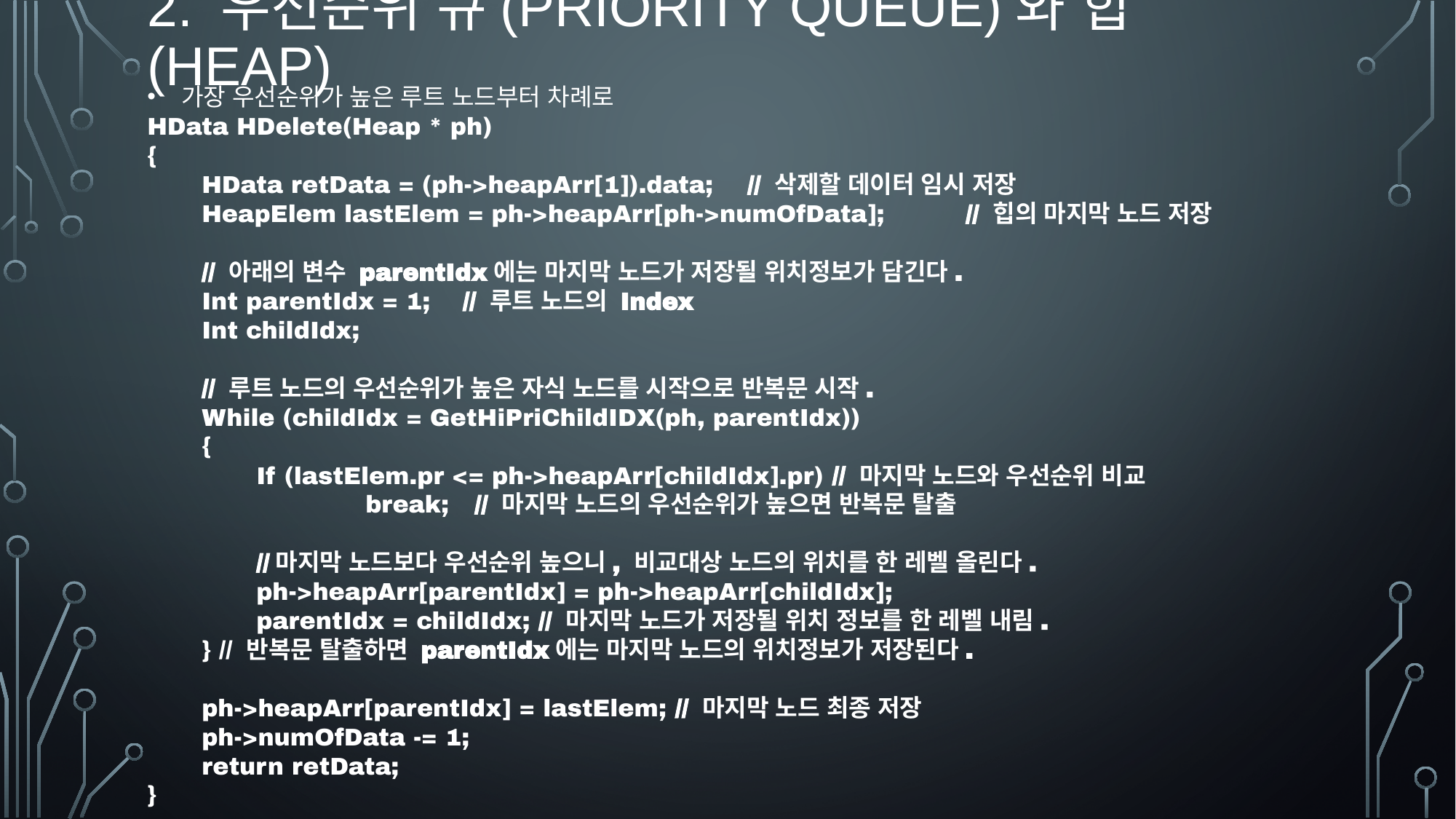

# 2. 우선순위 큐(priority queue)와 힙(heap)
가장 우선순위가 높은 루트 노드부터 차례로
HData HDelete(Heap * ph)
{
HData retData = (ph->heapArr[1]).data;	// 삭제할 데이터 임시 저장
HeapElem lastElem = ph->heapArr[ph->numOfData]; 	// 힙의 마지막 노드 저장

// 아래의 변수 parentIdx에는 마지막 노드가 저장될 위치정보가 담긴다.
Int parentIdx = 1;    // 루트 노드의 Index
Int childIdx;

// 루트 노드의 우선순위가 높은 자식 노드를 시작으로 반복문 시작.
While (childIdx = GetHiPriChildIDX(ph, parentIdx))
{
If (lastElem.pr <= ph->heapArr[childIdx].pr) // 마지막 노드와 우선순위 비교
	break;	// 마지막 노드의 우선순위가 높으면 반복문 탈출

//마지막 노드보다 우선순위 높으니, 비교대상 노드의 위치를 한 레벨 올린다.
ph->heapArr[parentIdx] = ph->heapArr[childIdx];
parentIdx = childIdx; // 마지막 노드가 저장될 위치 정보를 한 레벨 내림.
} // 반복문 탈출하면 parentIdx에는 마지막 노드의 위치정보가 저장된다.

ph->heapArr[parentIdx] = lastElem; // 마지막 노드 최종 저장
ph->numOfData -= 1;
return retData;
}